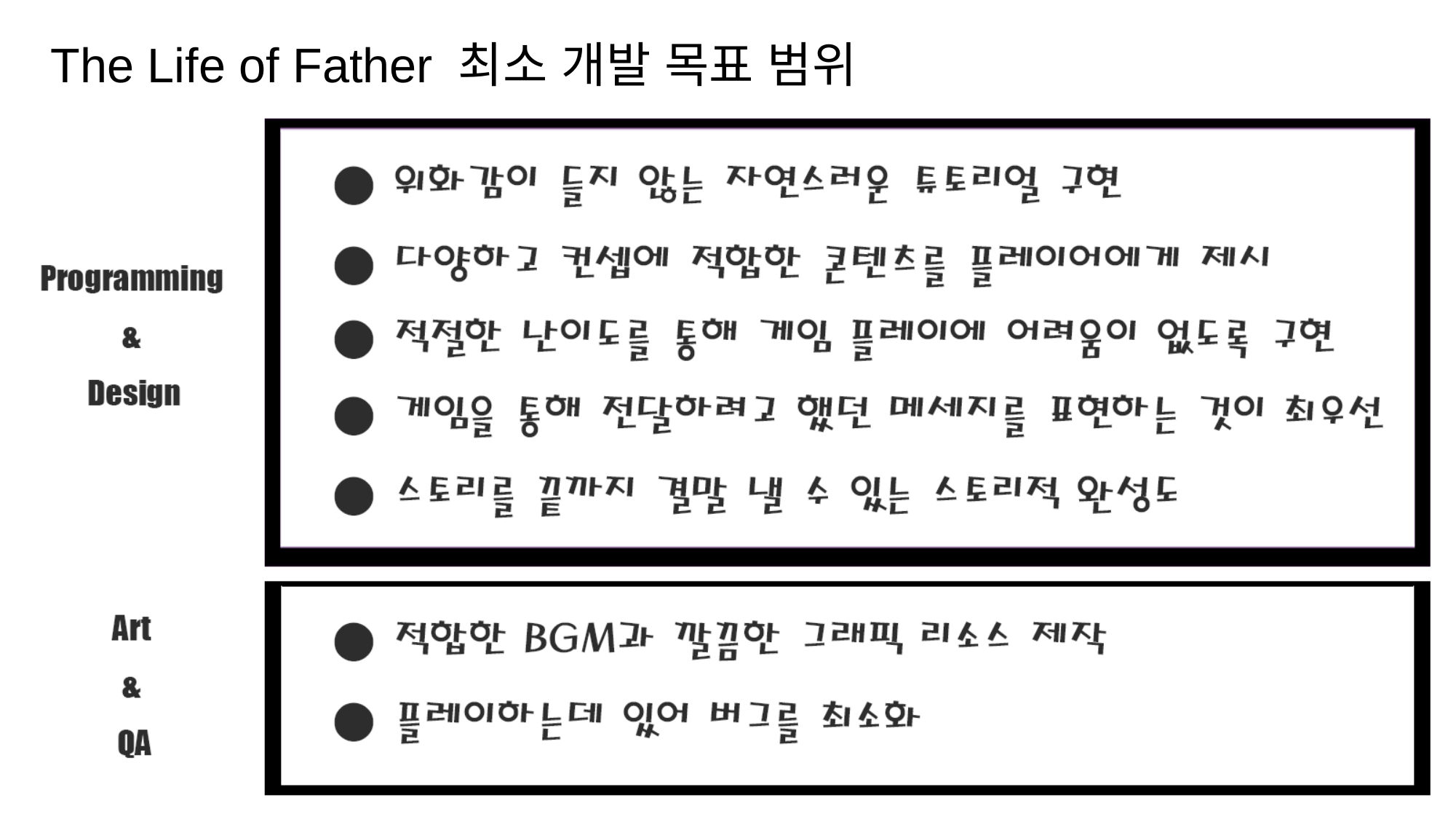

The Life of Father 최소 개발 목표 범위